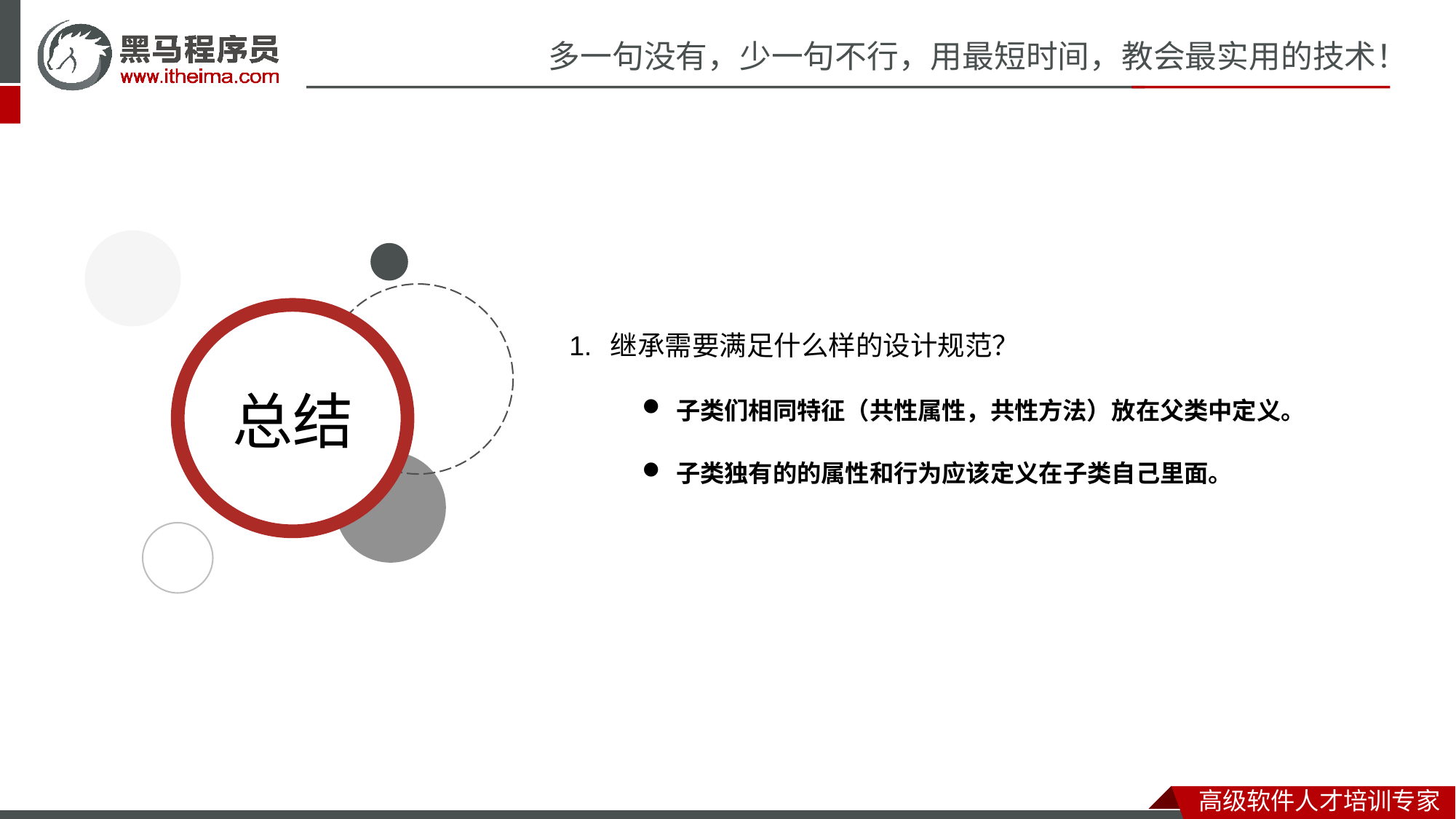

继承需要满足什么样的设计规范？
子类们相同特征（共性属性，共性方法）放在父类中定义。
子类独有的的属性和行为应该定义在子类自己里面。